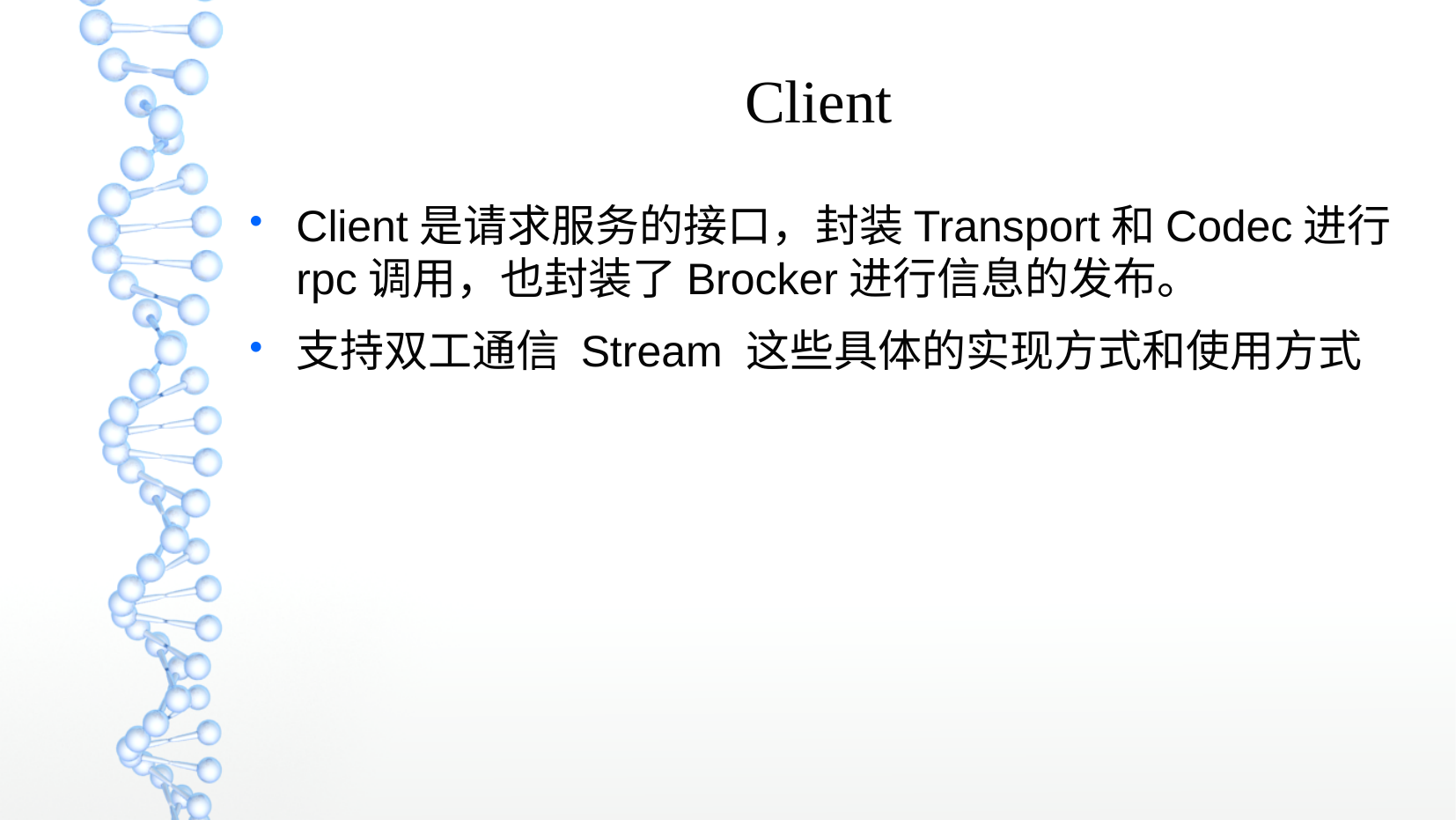

Client
Client是请求服务的接口，封装Transport和Codec进行rpc调用，也封装了Brocker进行信息的发布。
支持双工通信 Stream 这些具体的实现方式和使用方式